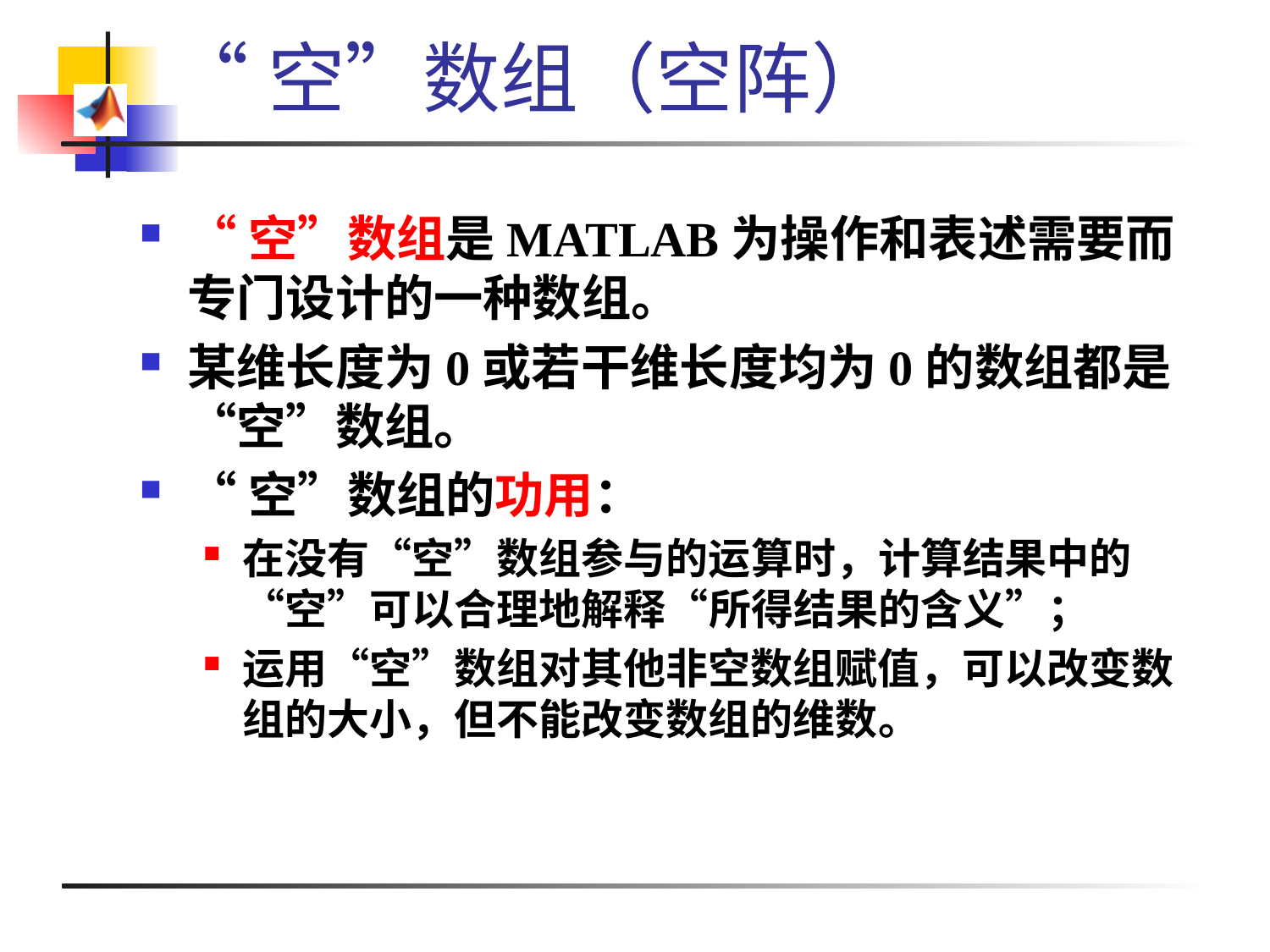

# “空”数组（空阵）
“空”数组是MATLAB为操作和表述需要而专门设计的一种数组。
某维长度为0或若干维长度均为0的数组都是“空”数组。
“空”数组的功用：
在没有“空”数组参与的运算时，计算结果中的“空”可以合理地解释“所得结果的含义”；
运用“空”数组对其他非空数组赋值，可以改变数组的大小，但不能改变数组的维数。